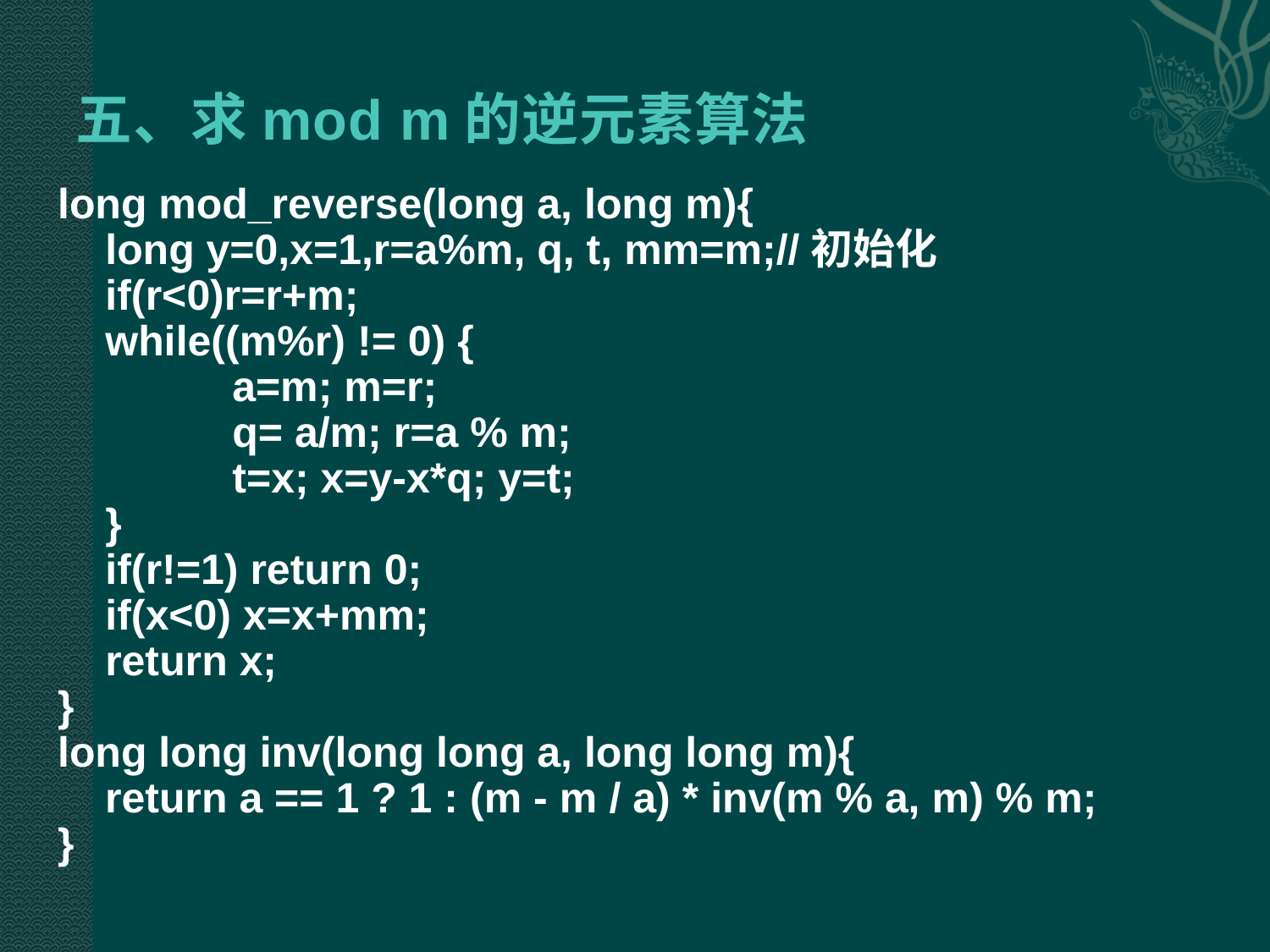

# 五、求mod m的逆元素算法
long mod_reverse(long a, long m){
	long y=0,x=1,r=a%m, q, t, mm=m;//初始化
	if(r<0)r=r+m;
	while((m%r) != 0) {
		a=m; m=r;
		q= a/m; r=a % m;
		t=x; x=y-x*q; y=t;
	}
	if(r!=1) return 0;
	if(x<0) x=x+mm;
	return x;
}
long long inv(long long a, long long m){
    return a == 1 ? 1 : (m - m / a) * inv(m % a, m) % m;
}